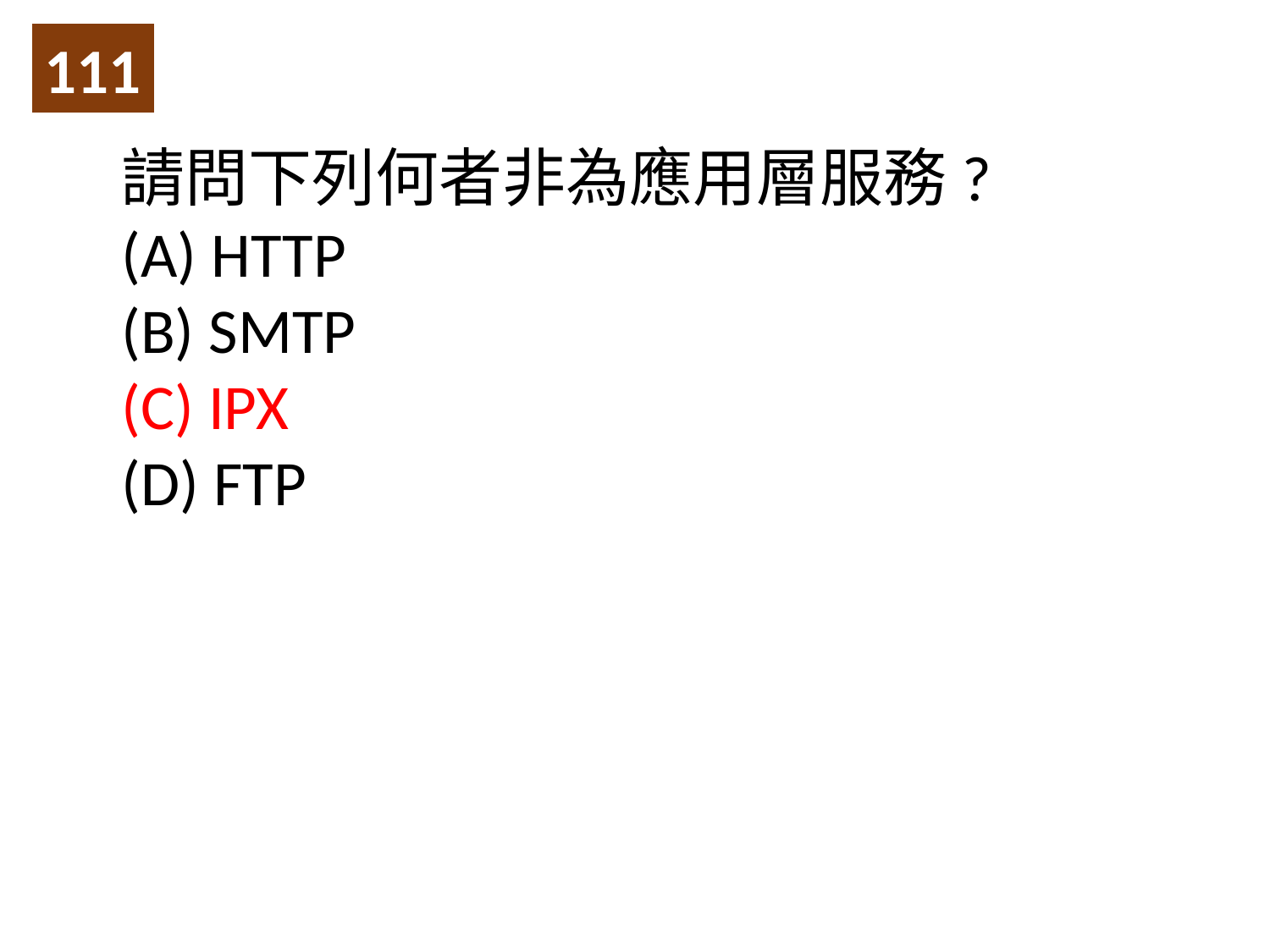

111
請問下列何者非為應用層服務?
(A) HTTP
(B) SMTP
(C) IPX
(D) FTP